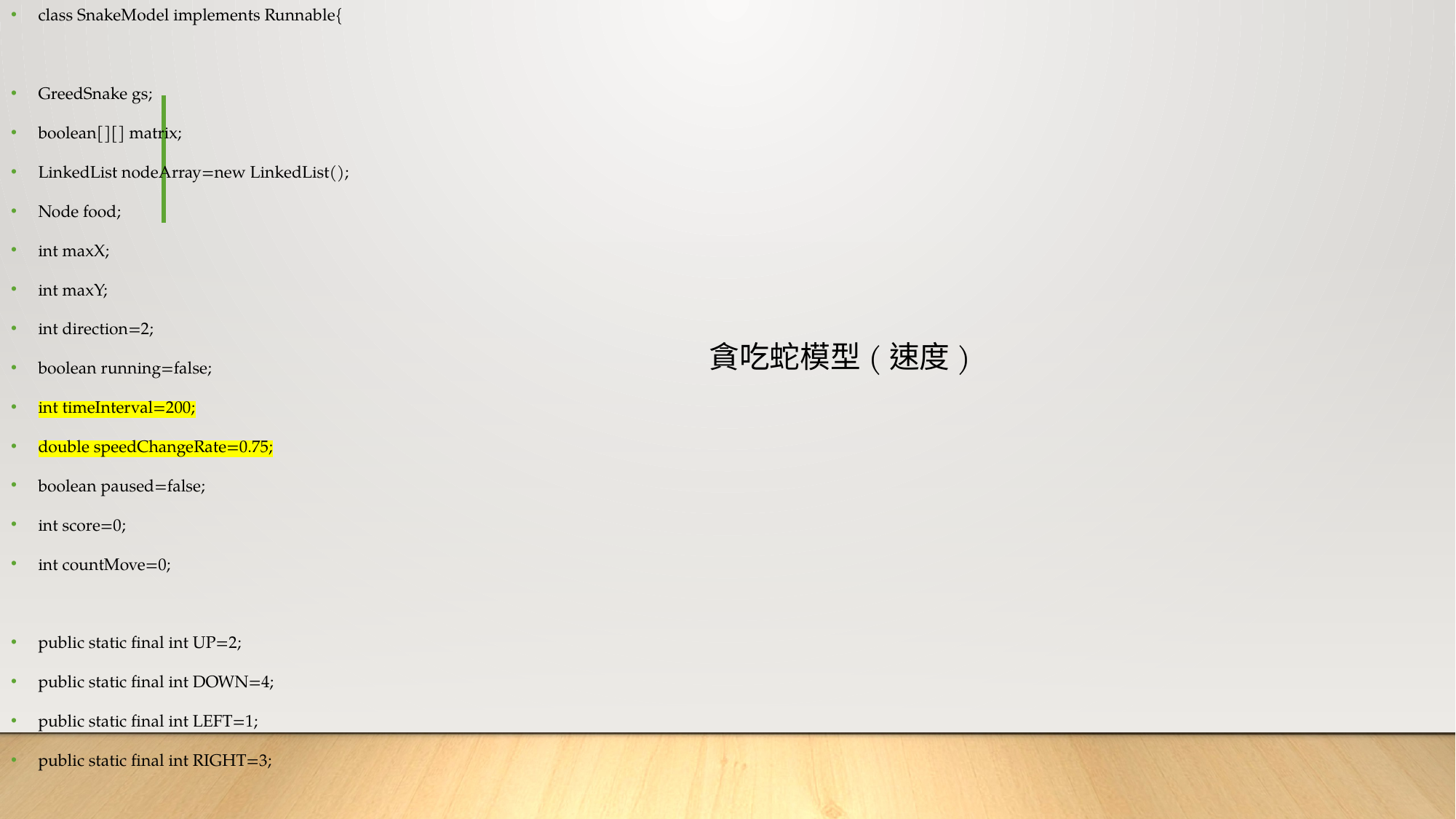

class SnakeModel implements Runnable{

GreedSnake gs;
boolean[][] matrix;
LinkedList nodeArray=new LinkedList();
Node food;
int maxX;
int maxY;
int direction=2;
boolean running=false;
int timeInterval=200;
double speedChangeRate=0.75;
boolean paused=false;
int score=0;
int countMove=0;

public static final int UP=2;
public static final int DOWN=4;
public static final int LEFT=1;
public static final int RIGHT=3;

貪吃蛇模型(速度)